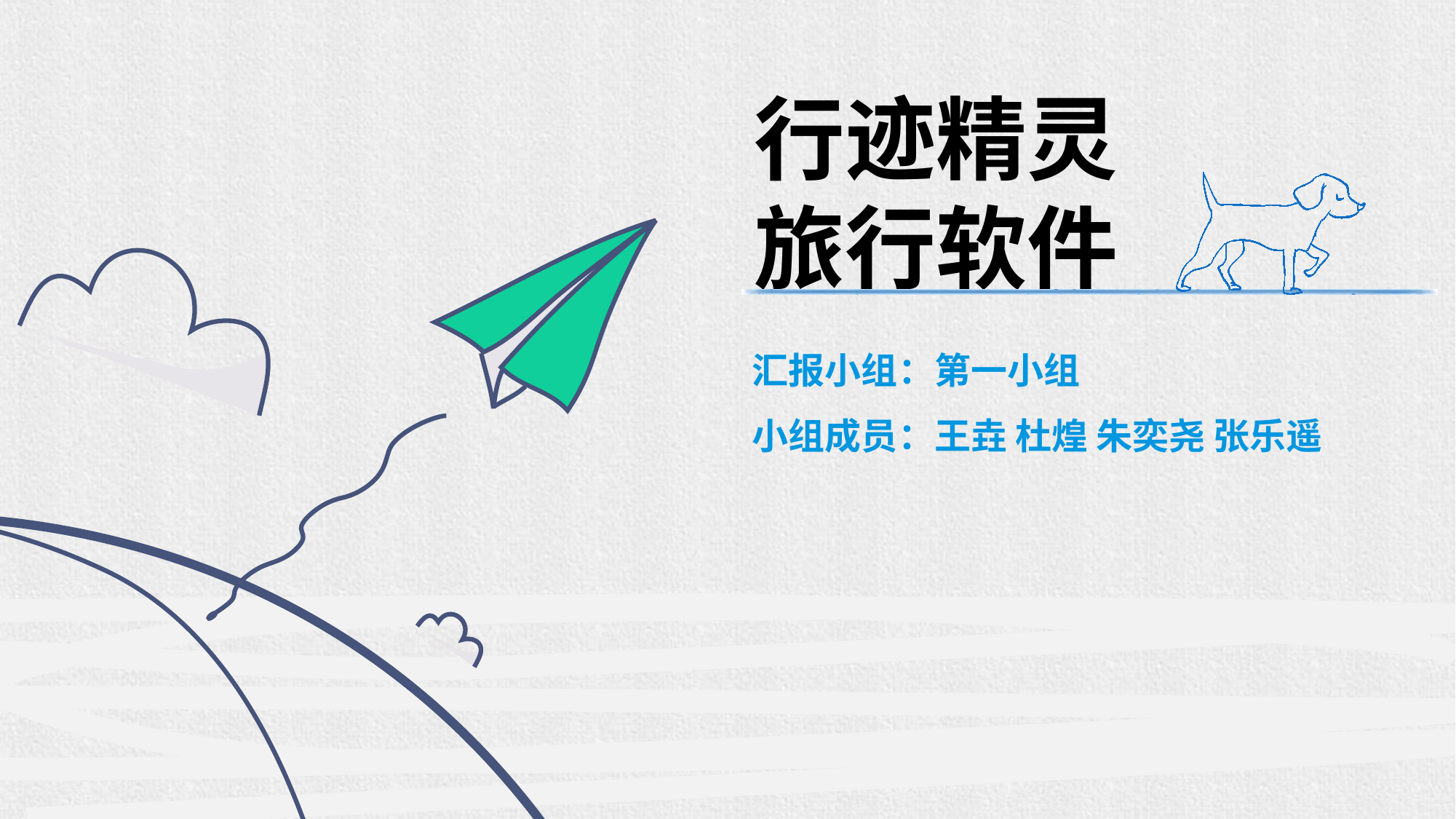

行迹精灵
旅行软件

汇报小组：第一小组
小组成员：王垚 杜煌 朱奕尧 张乐遥